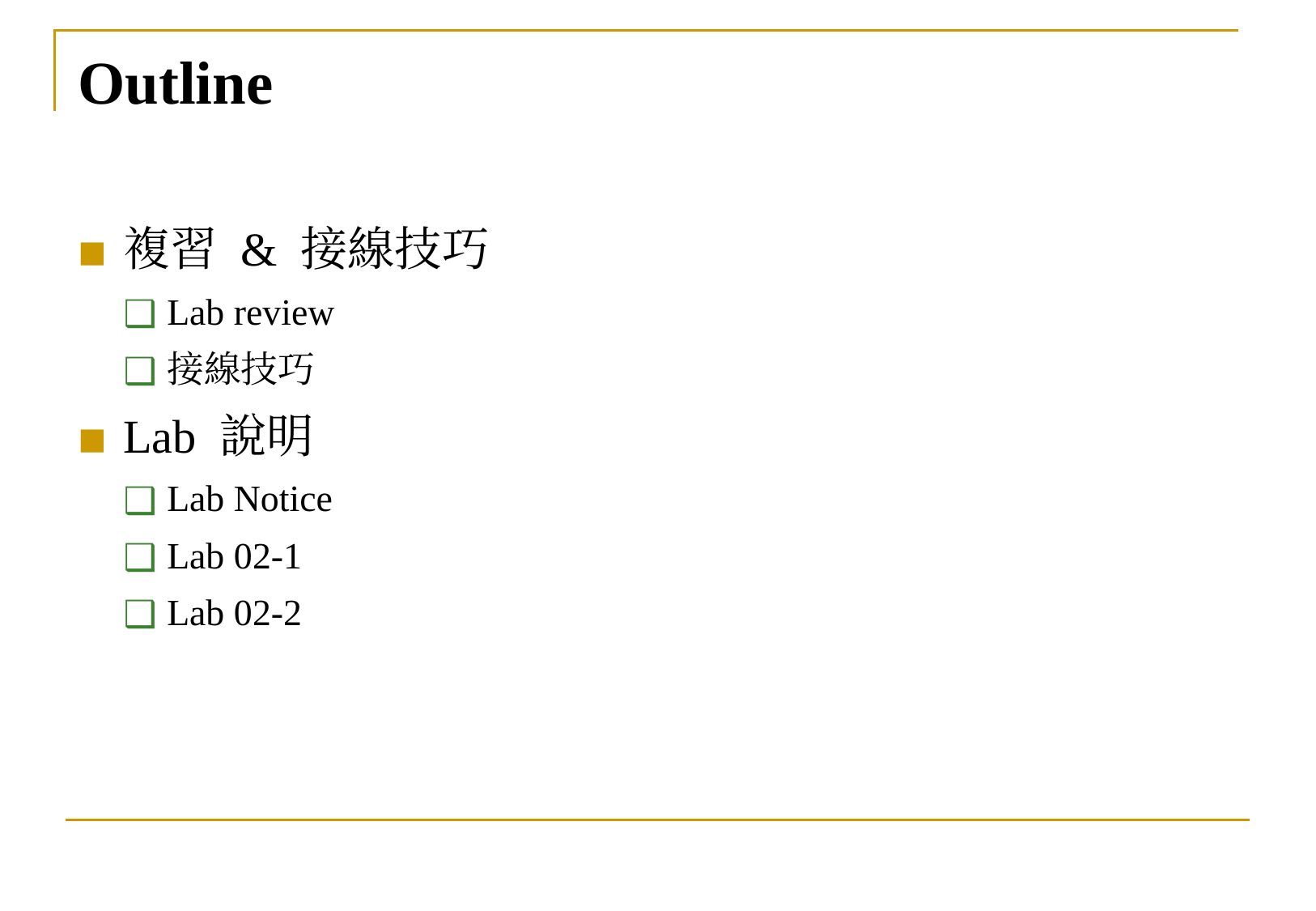

# Outline
複習 & 接線技巧
Lab review
接線技巧
Lab 說明
Lab Notice
Lab 02-1
Lab 02-2